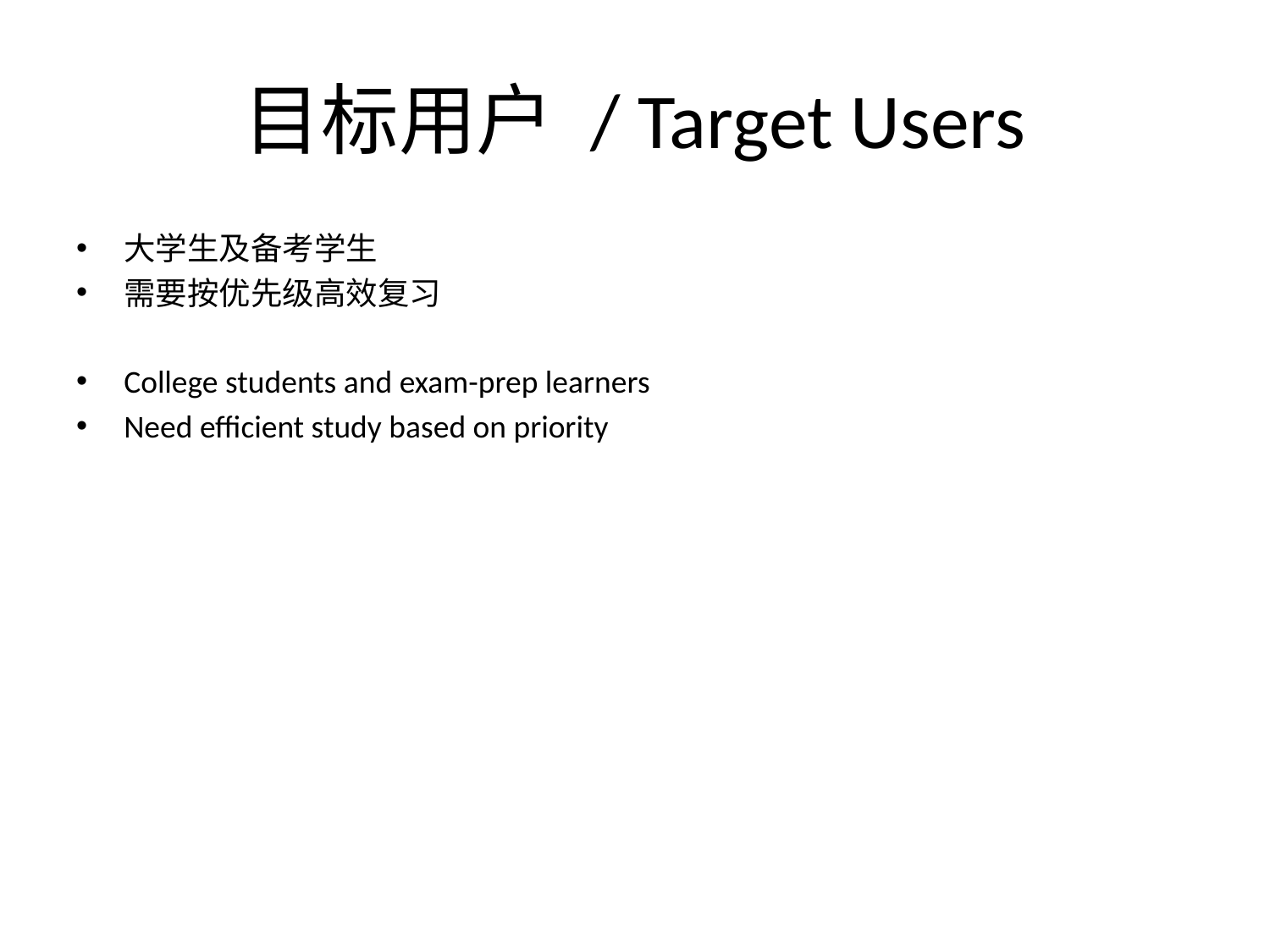

# 目标用户 / Target Users
大学生及备考学生
需要按优先级高效复习

College students and exam-prep learners
Need efficient study based on priority